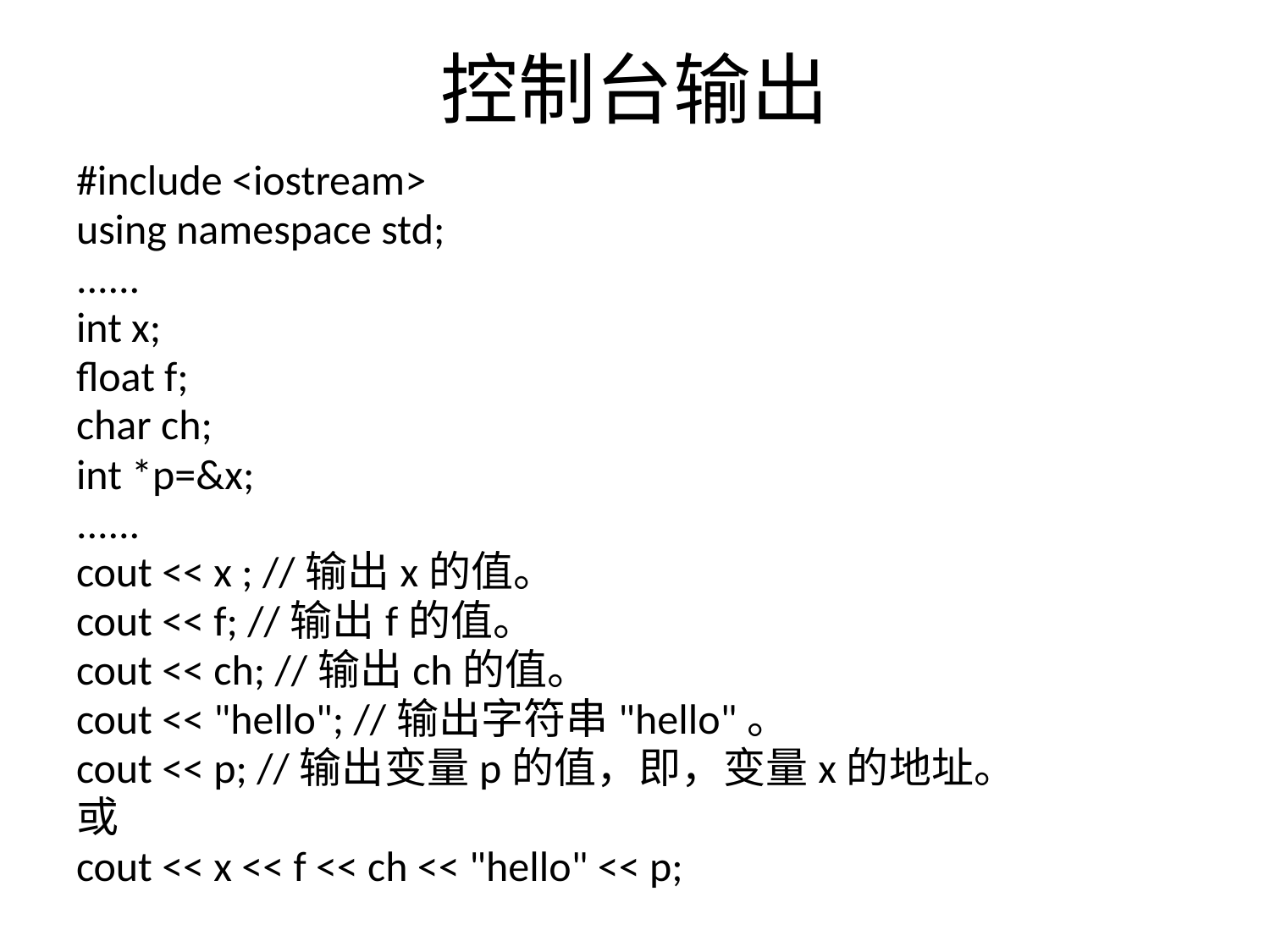

# 控制台输出
#include <iostream>
using namespace std;
......
int x;
float f;
char ch;
int *p=&x;
......
cout << x ; //输出x的值。
cout << f; //输出f的值。
cout << ch; //输出ch的值。
cout << "hello"; //输出字符串"hello"。
cout << p; //输出变量p的值，即，变量x的地址。
或
cout << x << f << ch << "hello" << p;